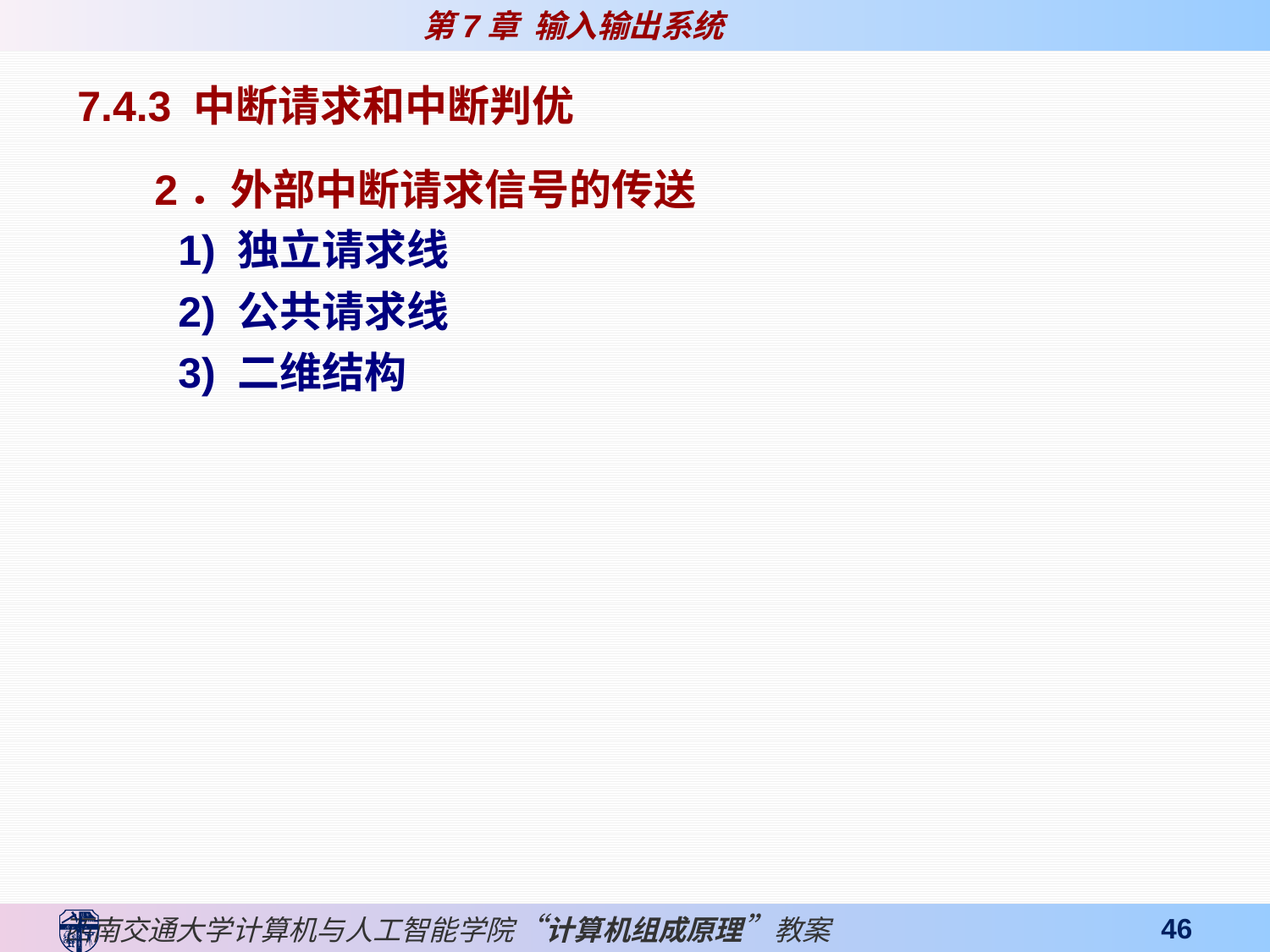

7.4.3 中断请求和中断判优
2．外部中断请求信号的传送
  1) 独立请求线
  2) 公共请求线
  3) 二维结构